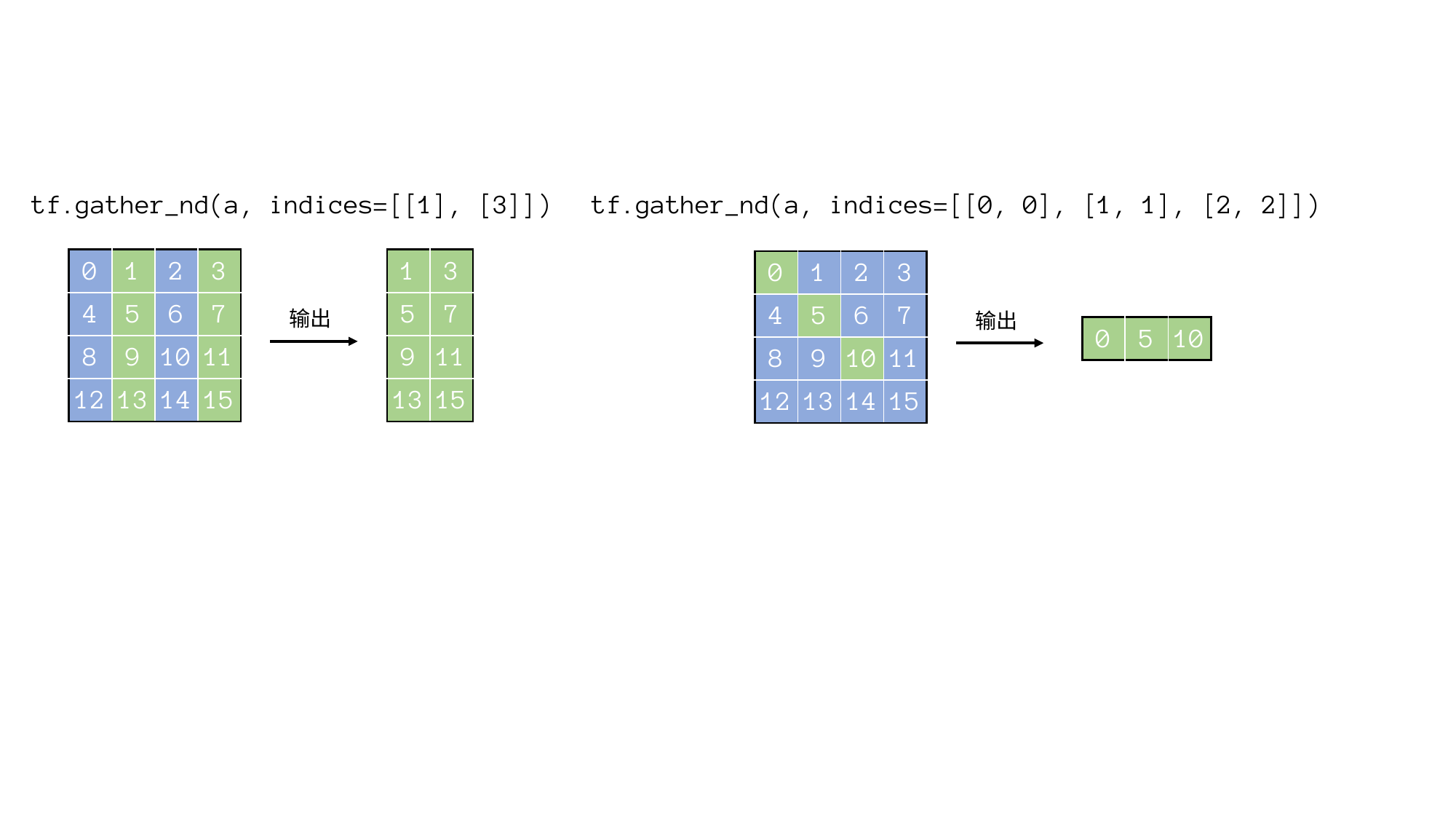

tf.gather_nd(a, indices=[[1], [3]])
tf.gather_nd(a, indices=[[0, 0], [1, 1], [2, 2]])
| 0 | 1 | 2 | 3 |
| --- | --- | --- | --- |
| 4 | 5 | 6 | 7 |
| 8 | 9 | 10 | 11 |
| 12 | 13 | 14 | 15 |
| 1 | 3 |
| --- | --- |
| 5 | 7 |
| 9 | 11 |
| 13 | 15 |
| 0 | 1 | 2 | 3 |
| --- | --- | --- | --- |
| 4 | 5 | 6 | 7 |
| 8 | 9 | 10 | 11 |
| 12 | 13 | 14 | 15 |
输出
输出
| 0 | 5 | 10 |
| --- | --- | --- |